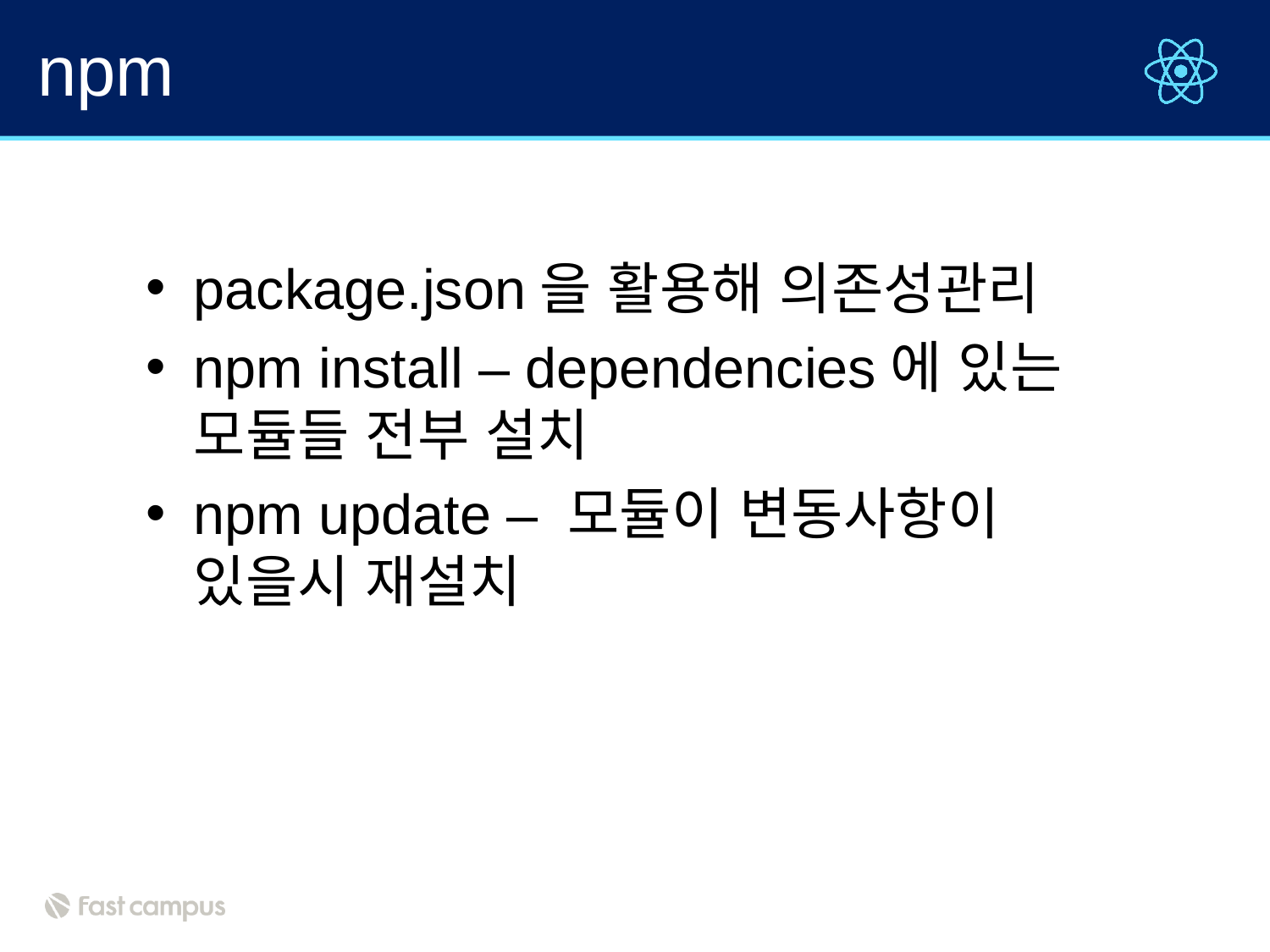

# npm
package.json을 활용해 의존성관리
npm install – dependencies에 있는 모듈들 전부 설치
npm update – 모듈이 변동사항이 있을시 재설치